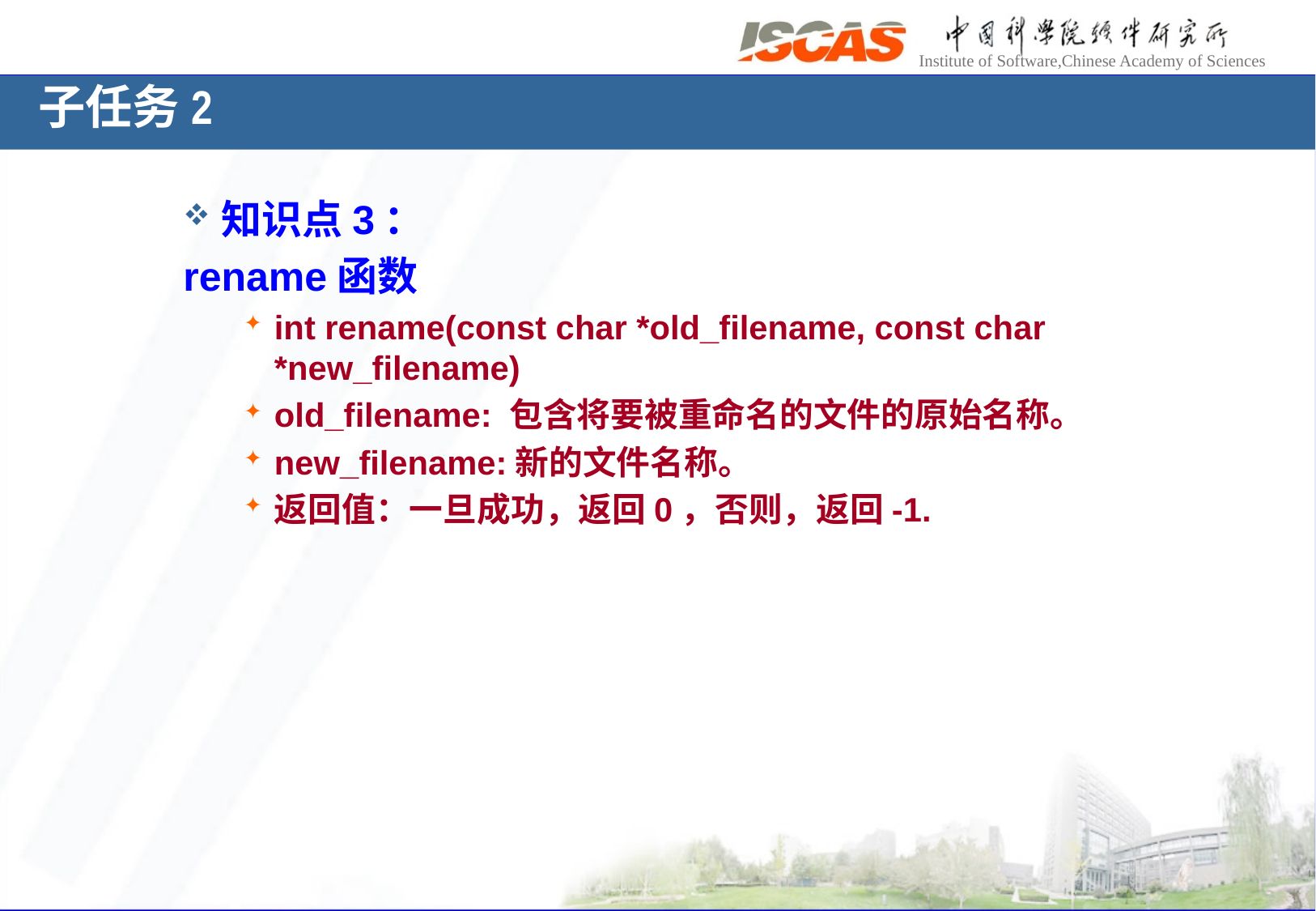

子任务2
知识点3：
rename函数
int rename(const char *old_filename, const char *new_filename)
old_filename: 包含将要被重命名的文件的原始名称。
new_filename:新的文件名称。
返回值：一旦成功，返回0，否则，返回-1.